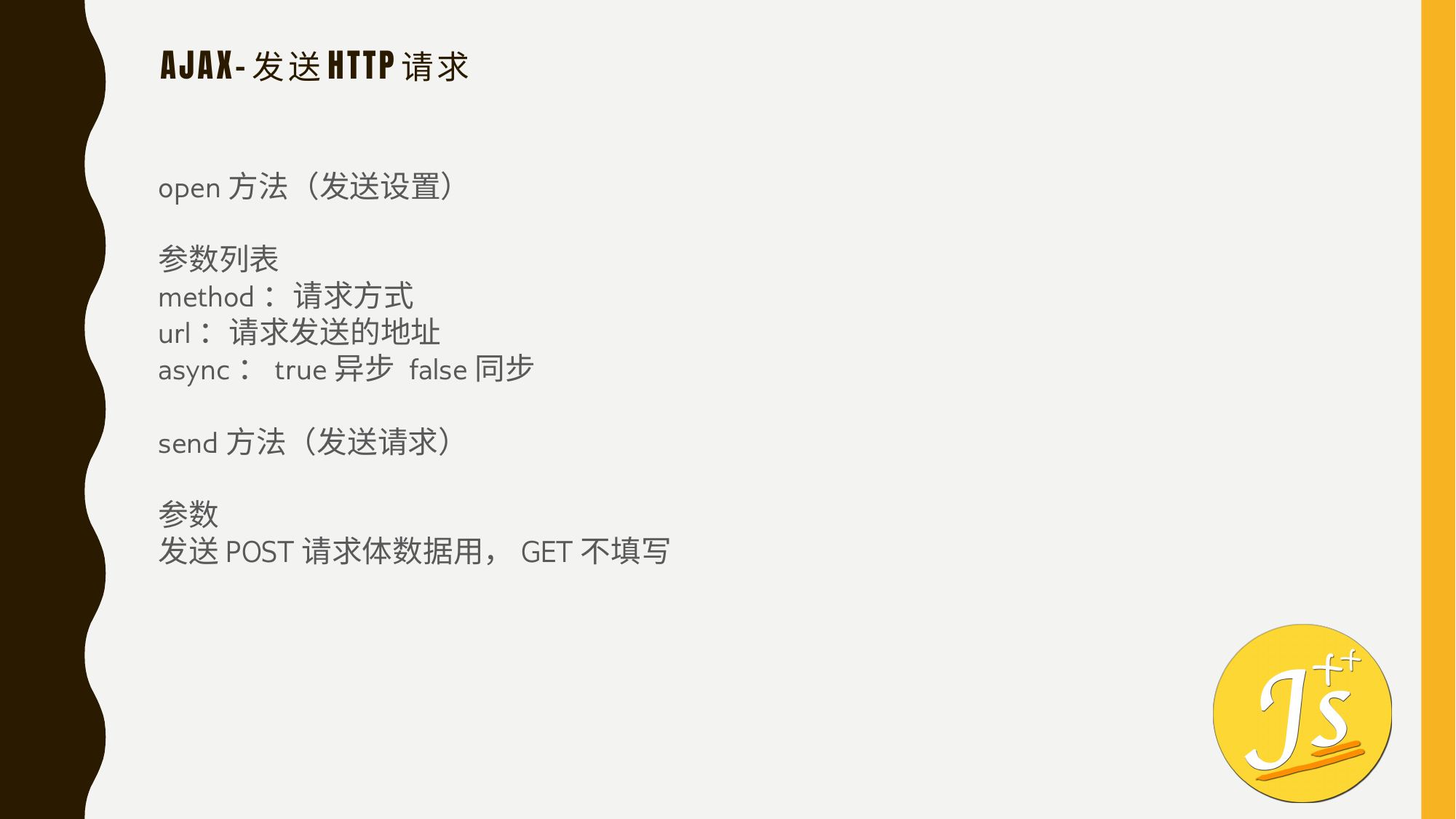

# AJAX-发送HTTP请求
open方法（发送设置）

参数列表
method：请求方式
url：请求发送的地址
async：true异步 false同步

send方法（发送请求）

参数
发送POST请求体数据用，GET不填写